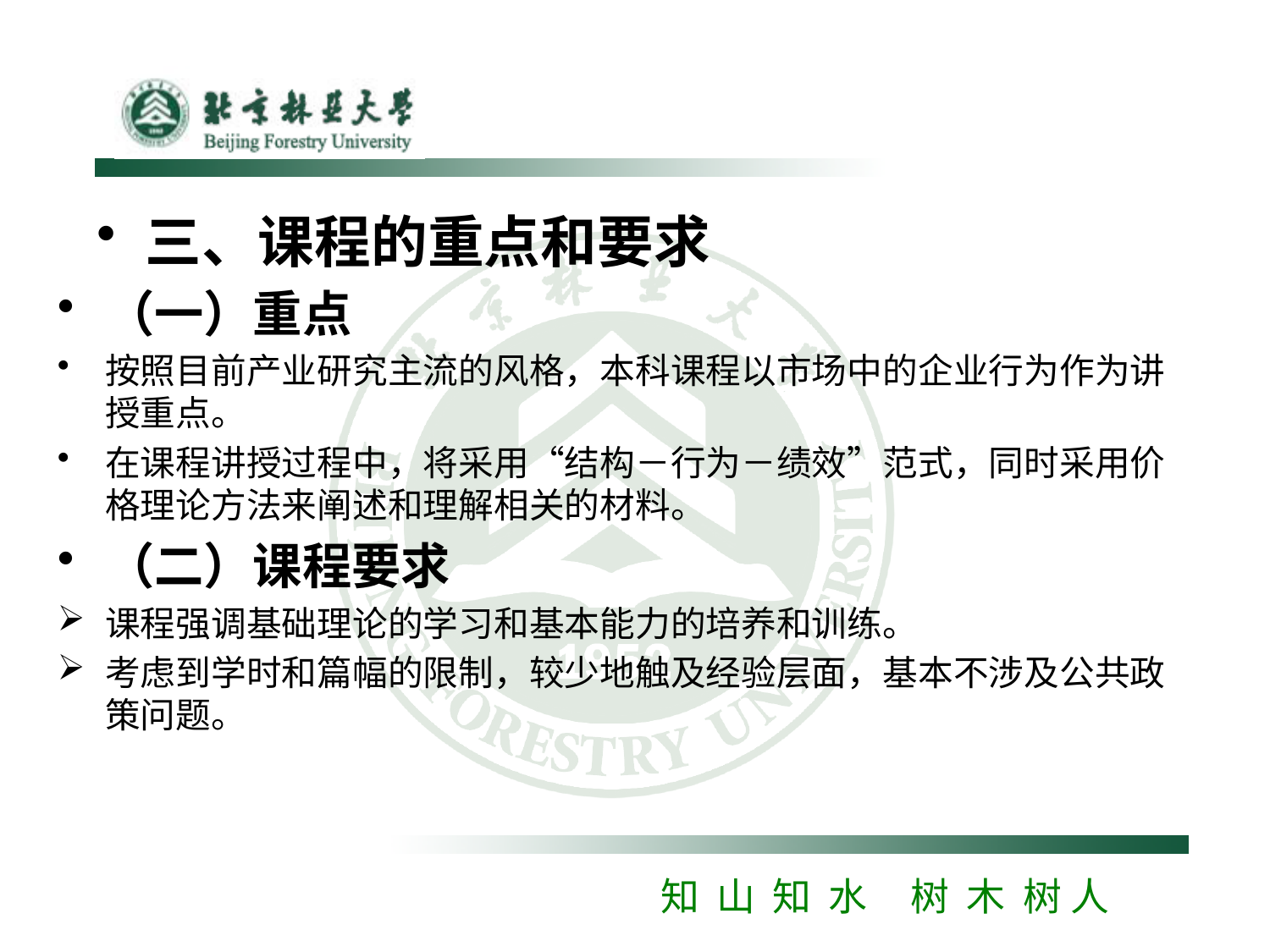

# 三、课程的重点和要求
（一）重点
按照目前产业研究主流的风格，本科课程以市场中的企业行为作为讲授重点。
在课程讲授过程中，将采用“结构－行为－绩效”范式，同时采用价格理论方法来阐述和理解相关的材料。
（二）课程要求
课程强调基础理论的学习和基本能力的培养和训练。
考虑到学时和篇幅的限制，较少地触及经验层面，基本不涉及公共政策问题。